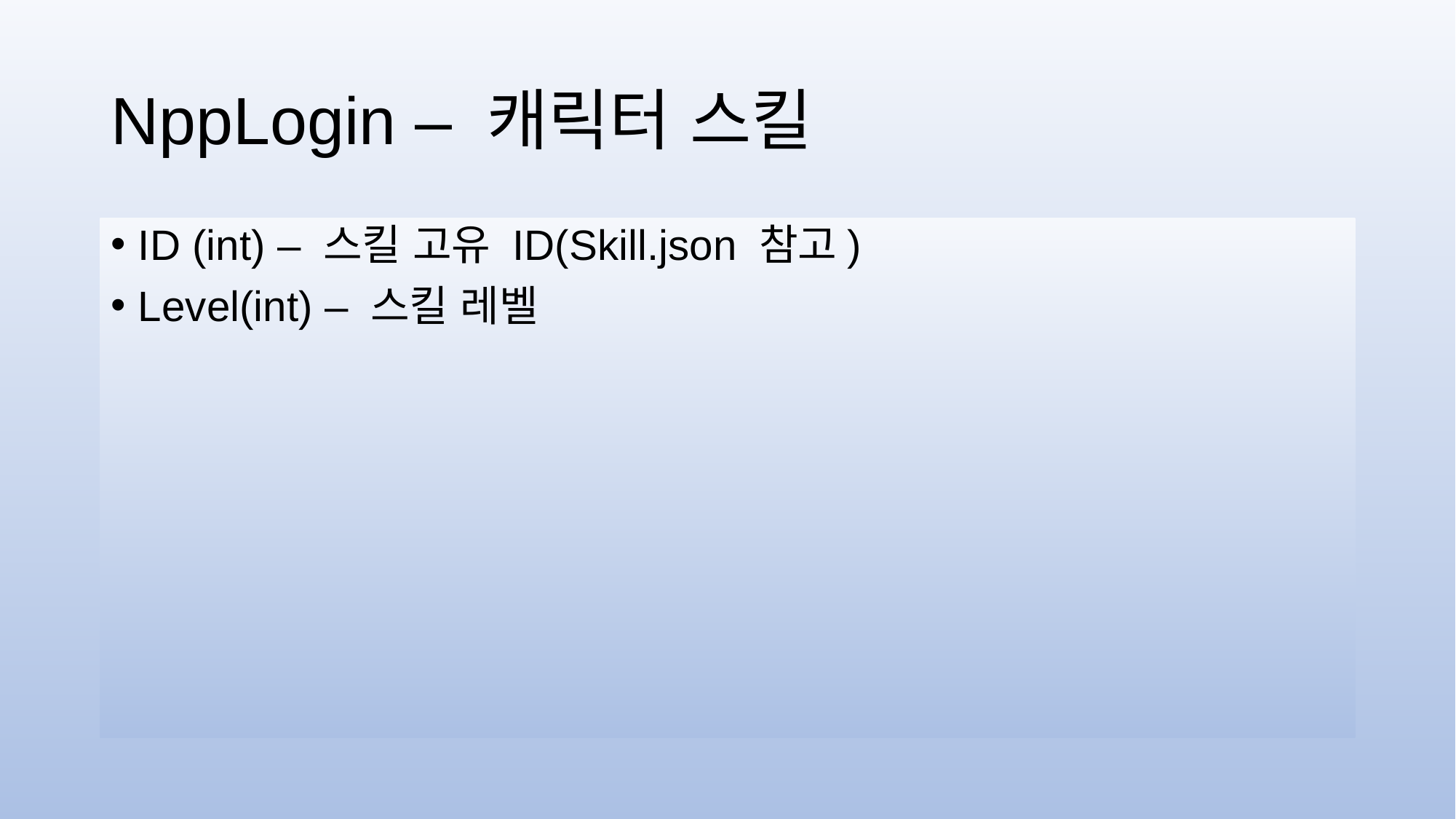

# NppLogin – 캐릭터 스킬
ID (int) – 스킬 고유 ID(Skill.json 참고)
Level(int) – 스킬 레벨